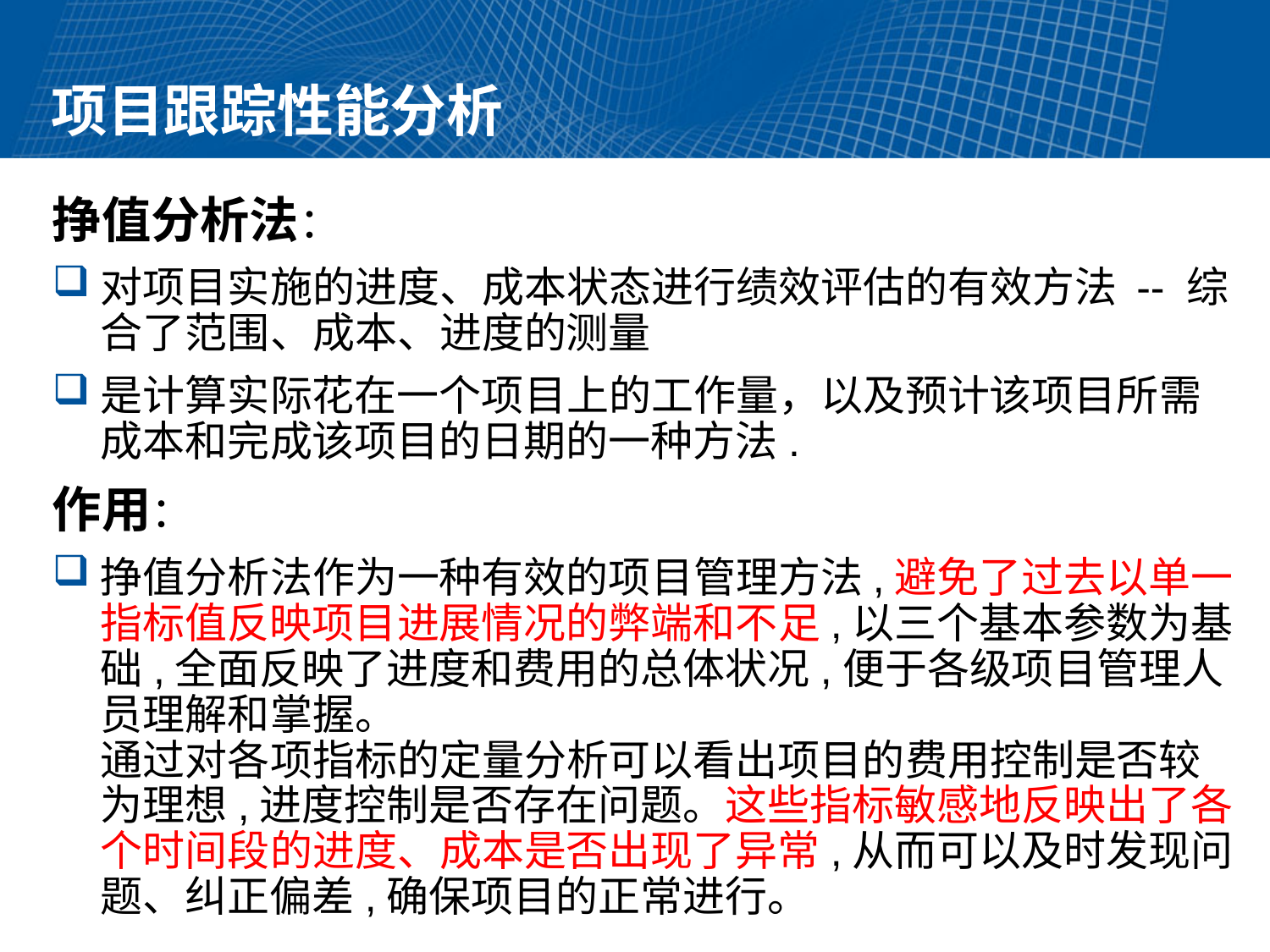

# 项目跟踪性能分析
挣值分析法：
对项目实施的进度、成本状态进行绩效评估的有效方法 -- 综合了范围、成本、进度的测量
是计算实际花在一个项目上的工作量，以及预计该项目所需成本和完成该项目的日期的一种方法.
作用：
挣值分析法作为一种有效的项目管理方法,避免了过去以单一指标值反映项目进展情况的弊端和不足,以三个基本参数为基础,全面反映了进度和费用的总体状况,便于各级项目管理人员理解和掌握。
通过对各项指标的定量分析可以看出项目的费用控制是否较为理想,进度控制是否存在问题。这些指标敏感地反映出了各个时间段的进度、成本是否出现了异常,从而可以及时发现问题、纠正偏差,确保项目的正常进行。